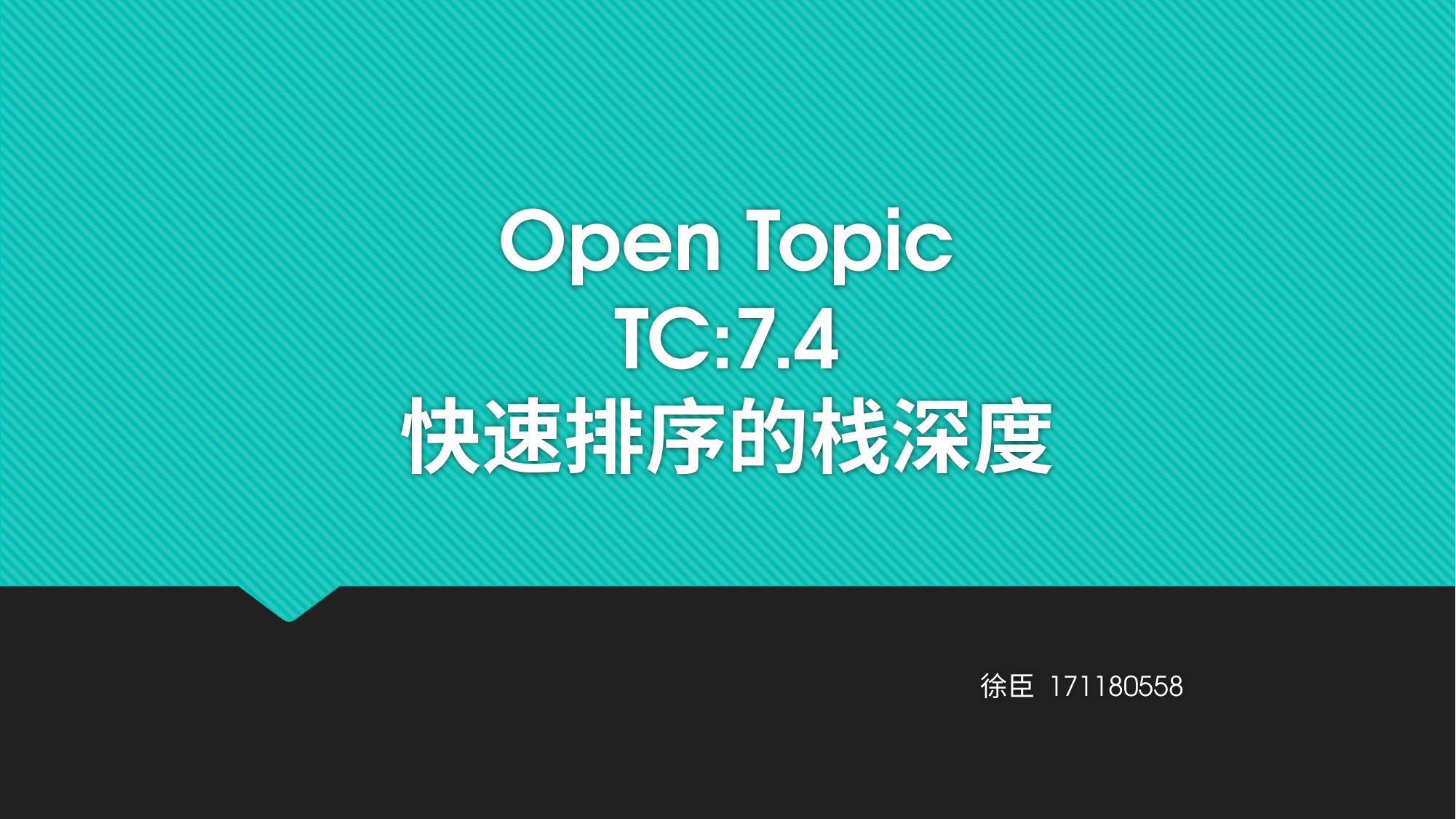

# Open Topic TC:7.4 快速排序的栈深度
																			徐臣 171180558